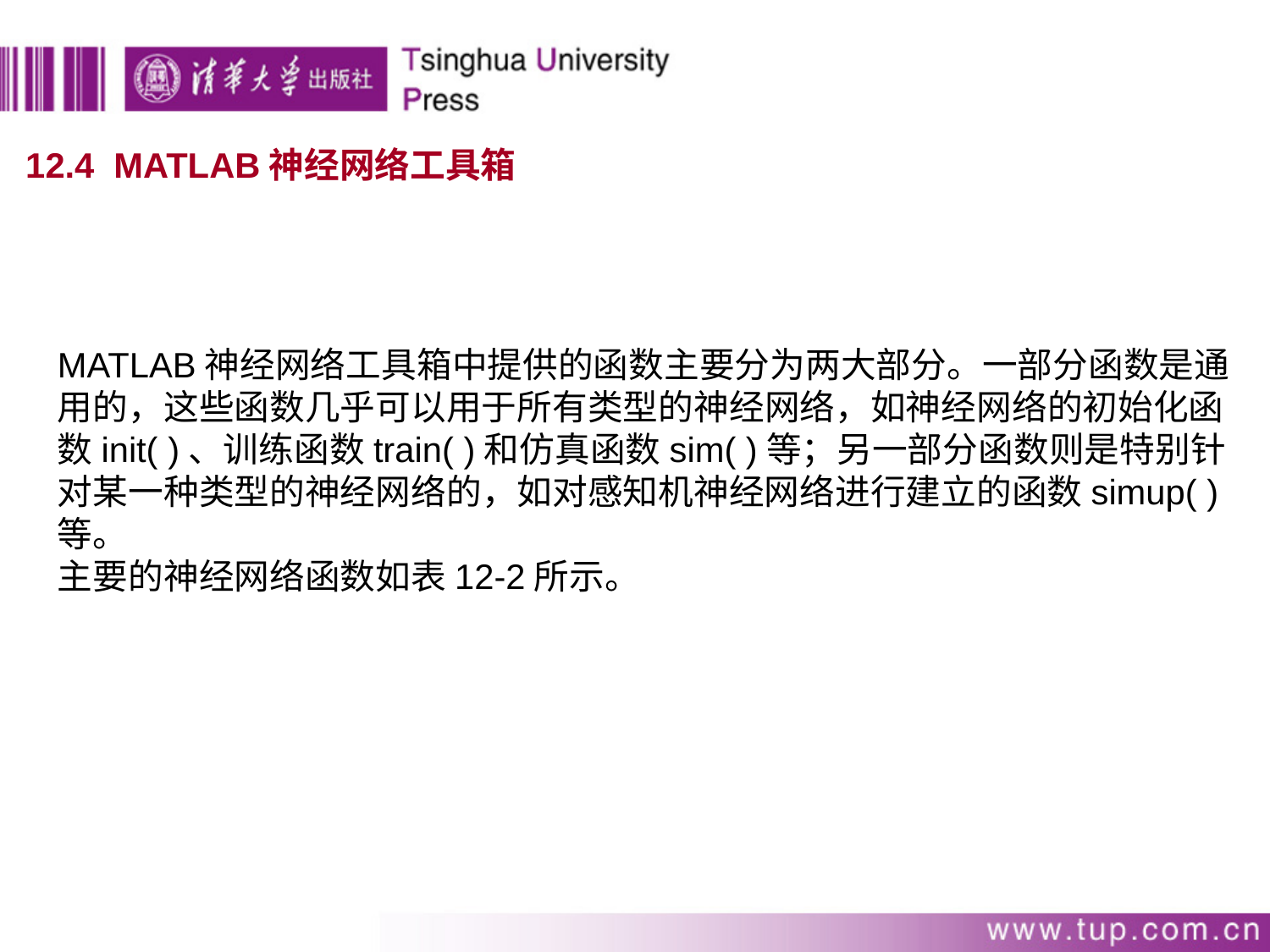

12.4  MATLAB神经网络工具箱
MATLAB神经网络工具箱中提供的函数主要分为两大部分。一部分函数是通用的，这些函数几乎可以用于所有类型的神经网络，如神经网络的初始化函数init( )、训练函数train( )和仿真函数sim( )等；另一部分函数则是特别针对某一种类型的神经网络的，如对感知机神经网络进行建立的函数simup( )等。
主要的神经网络函数如表12-2所示。